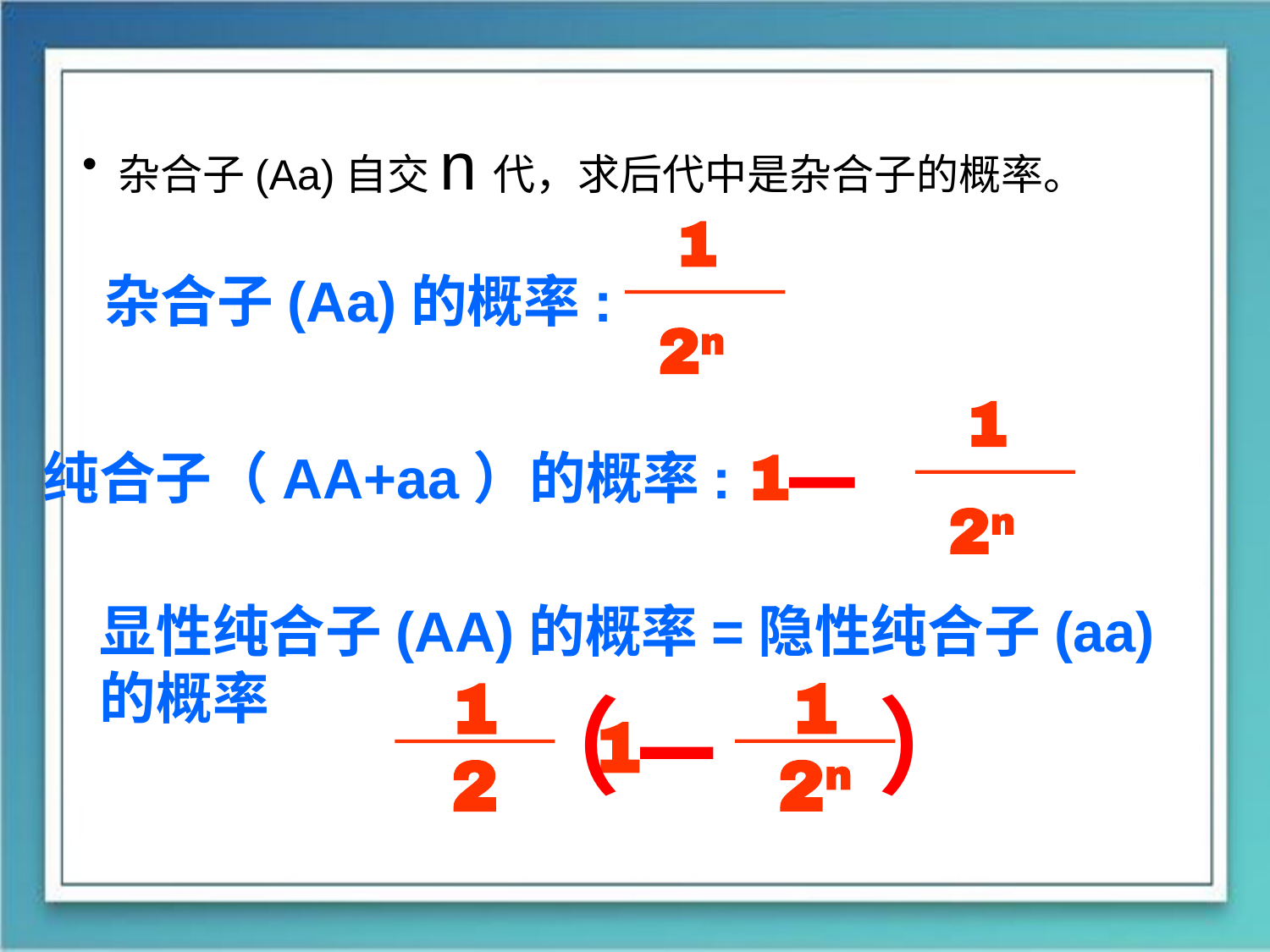

杂合子(Aa)自交n代，求后代中是杂合子的概率。
1

2n
杂合子(Aa)的概率:
1

2n
1—
纯合子（AA+aa）的概率:
显性纯合子(AA)的概率=隐性纯合子(aa)的概率
1
2n

1
2

（
）
1—